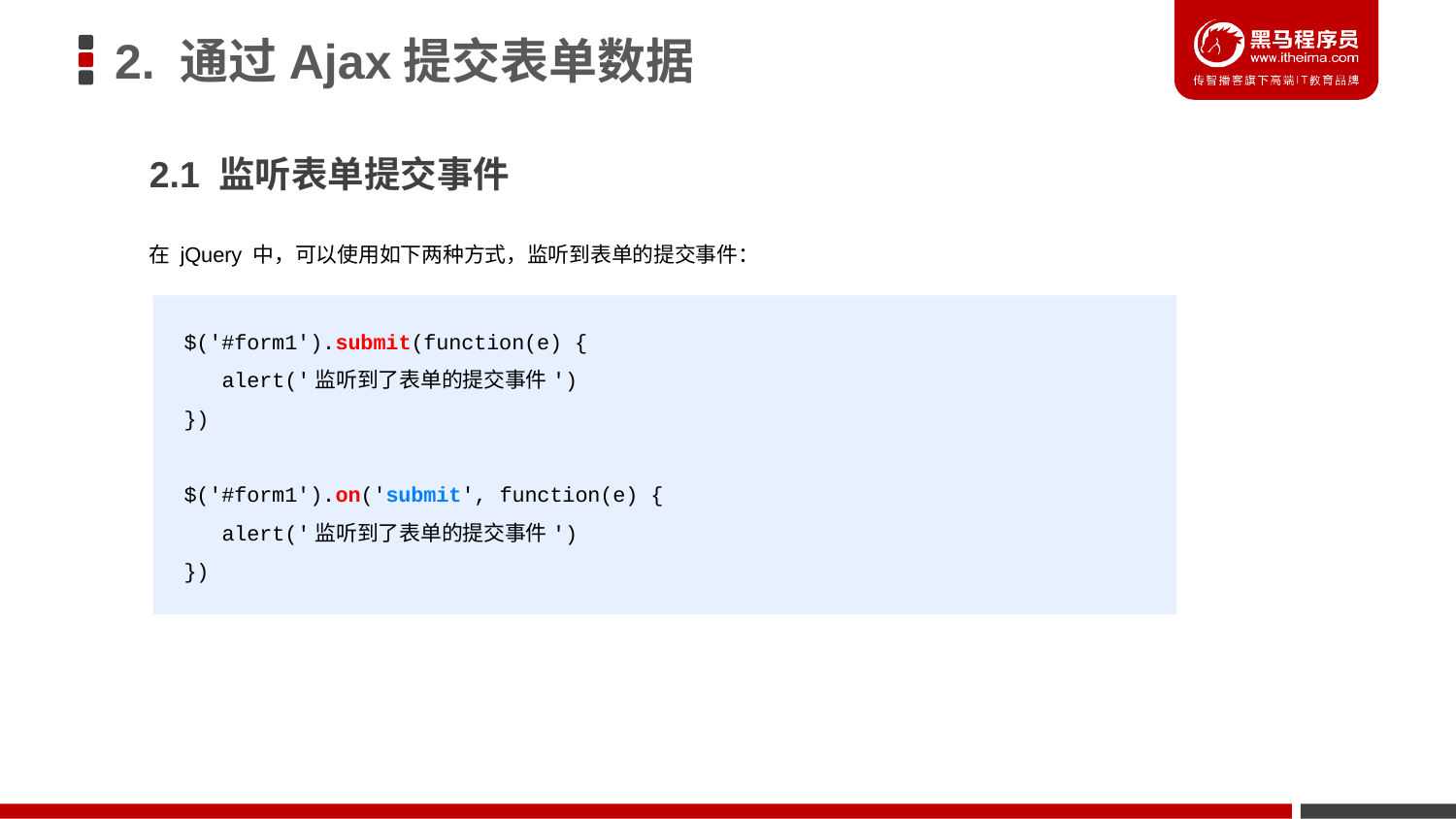

# 2. 通过Ajax提交表单数据
2.1 监听表单提交事件
在 jQuery 中，可以使用如下两种方式，监听到表单的提交事件：

$('#form1').submit(function(e) {
   alert('监听到了表单的提交事件')
})

$('#form1').on('submit', function(e) {
   alert('监听到了表单的提交事件')
})